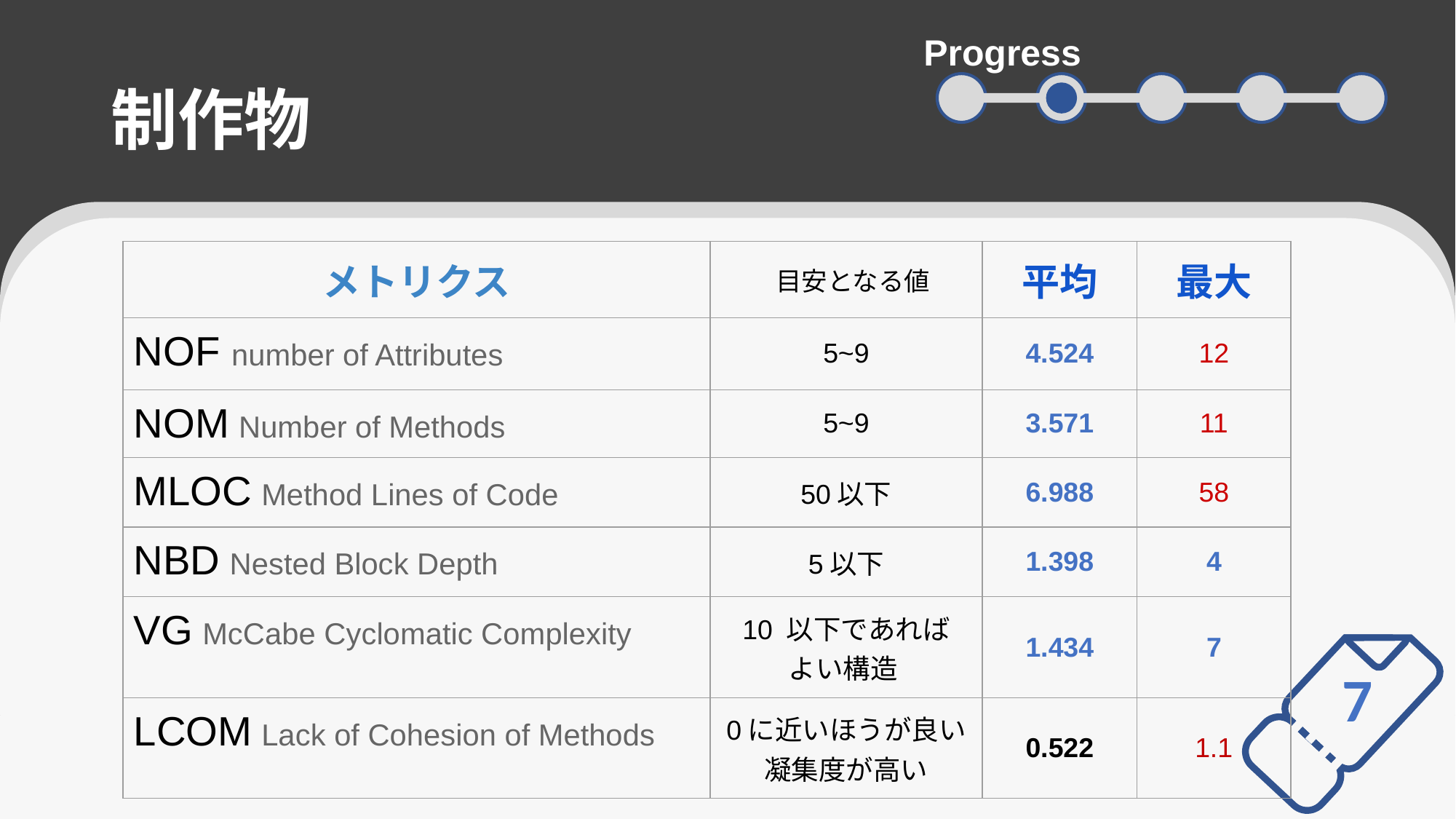

Progress
# 制作物

| メトリクス | 目安となる値 | 平均 | 最大 |
| --- | --- | --- | --- |
| NOF number of Attributes | 5~9 | 4.524 | 12 |
| NOM Number of Methods | 5~9 | 3.571 | 11 |
| MLOC Method Lines of Code | 50以下 | 6.988 | 58 |
| NBD Nested Block Depth | 5以下 | 1.398 | 4 |
| VG McCabe Cyclomatic Complexity | 10 以下であれば よい構造 | 1.434 | 7 |
| LCOM Lack of Cohesion of Methods | 0に近いほうが良い 凝集度が高い | 0.522 | 1.1 |

7